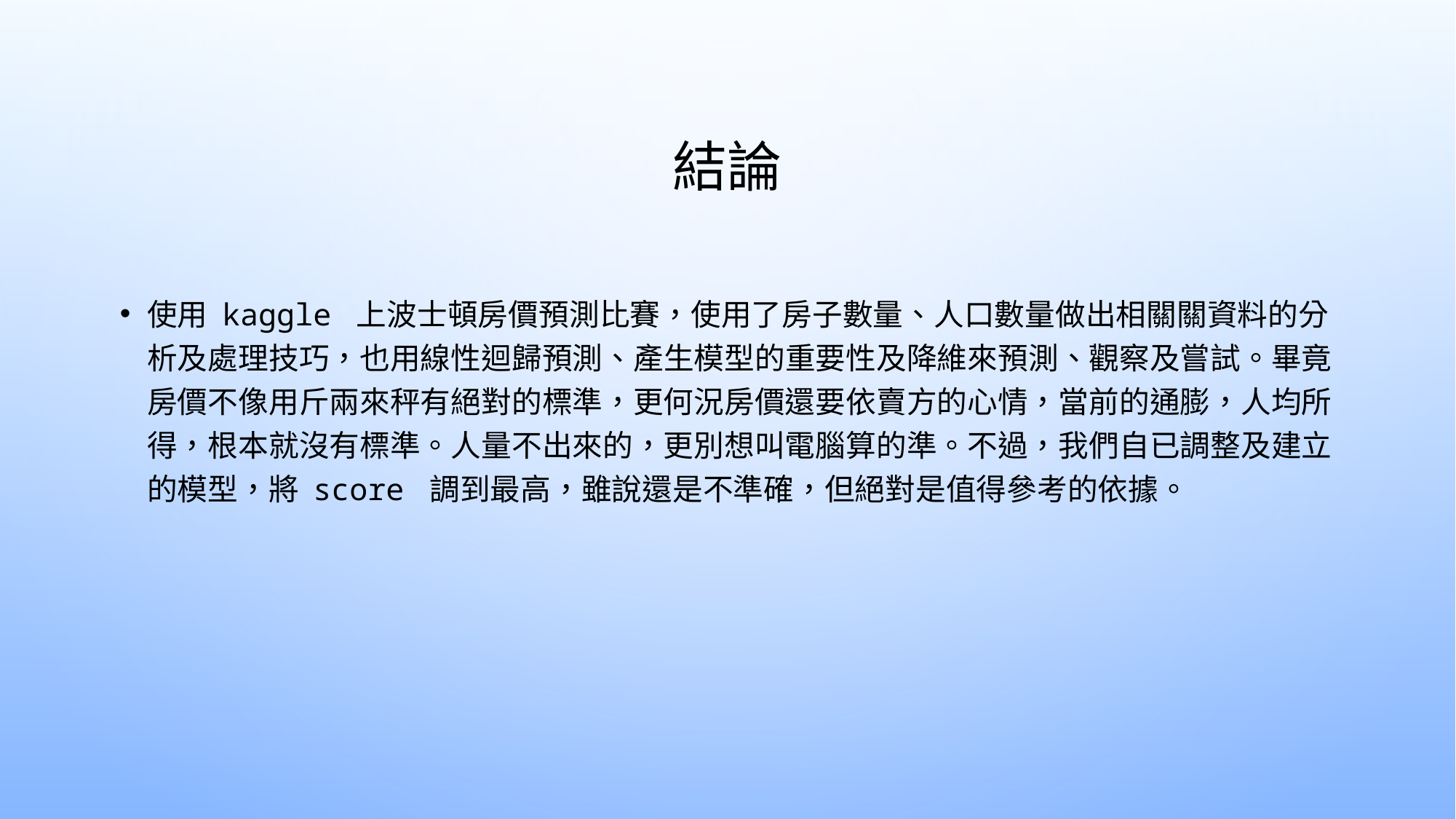

# 結論
使用 kaggle 上波士頓房價預測比賽，使用了房子數量、人口數量做出相關關資料的分析及處理技巧，也用線性迴歸預測、產生模型的重要性及降維來預測、觀察及嘗試。畢竟房價不像用斤兩來秤有絕對的標準，更何況房價還要依賣方的心情，當前的通膨，人均所得，根本就沒有標準。人量不出來的，更別想叫電腦算的準。不過，我們自已調整及建立的模型，將 score 調到最高，雖說還是不準確，但絕對是值得參考的依據。